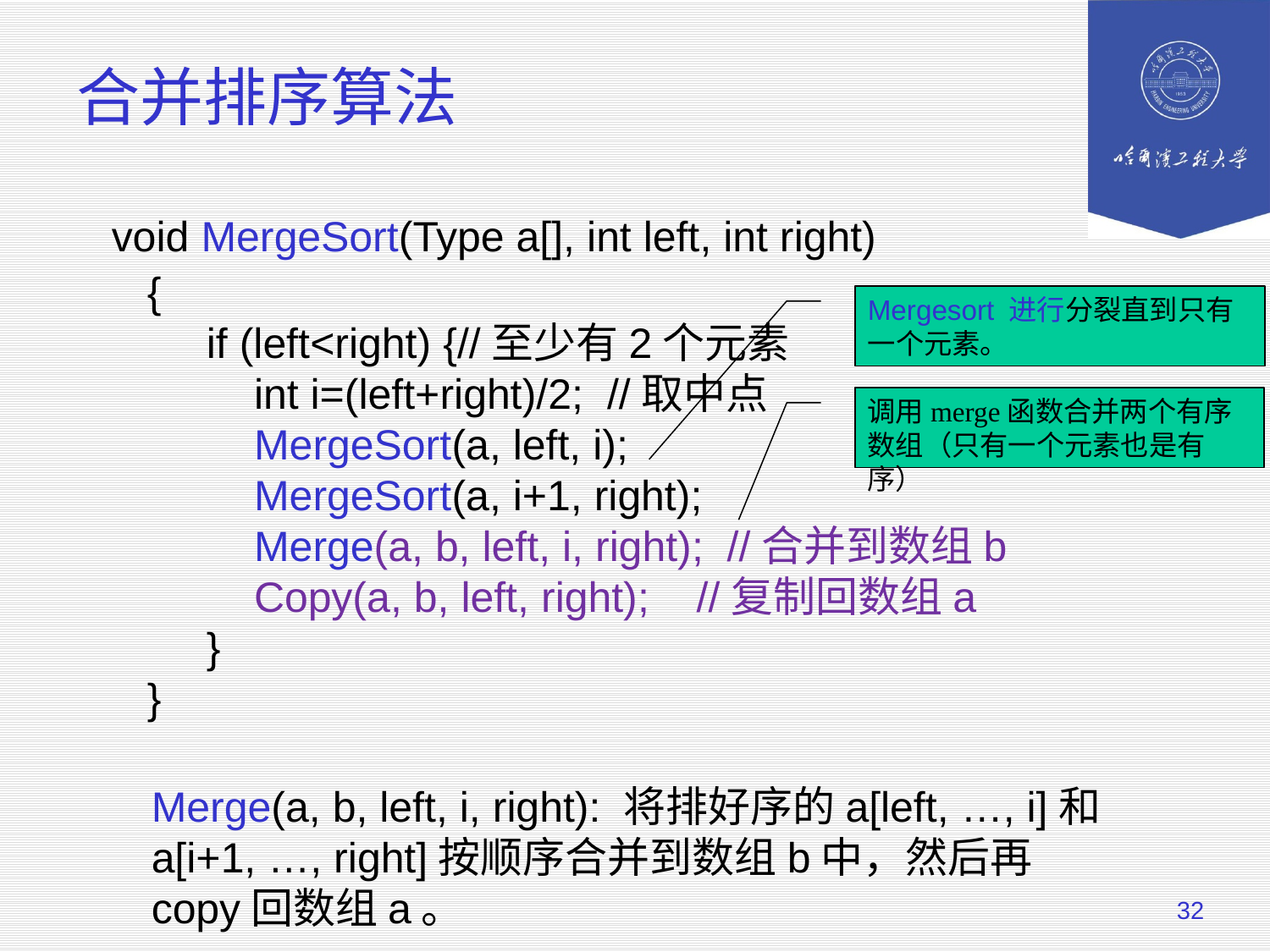

# 合并排序算法
void MergeSort(Type a[], int left, int right)
   {
        if (left<right) {//至少有2个元素
            int i=(left+right)/2;  //取中点
            MergeSort(a, left, i);
            MergeSort(a, i+1, right);
            Merge(a, b, left, i, right);  //合并到数组b
            Copy(a, b, left, right);    //复制回数组a
        }
   }

Mergesort 进行分裂直到只有一个元素。
调用merge函数合并两个有序数组（只有一个元素也是有序）
Merge(a, b, left, i, right): 将排好序的a[left, …, i]和a[i+1, …, right]按顺序合并到数组b中，然后再copy回数组a。
32